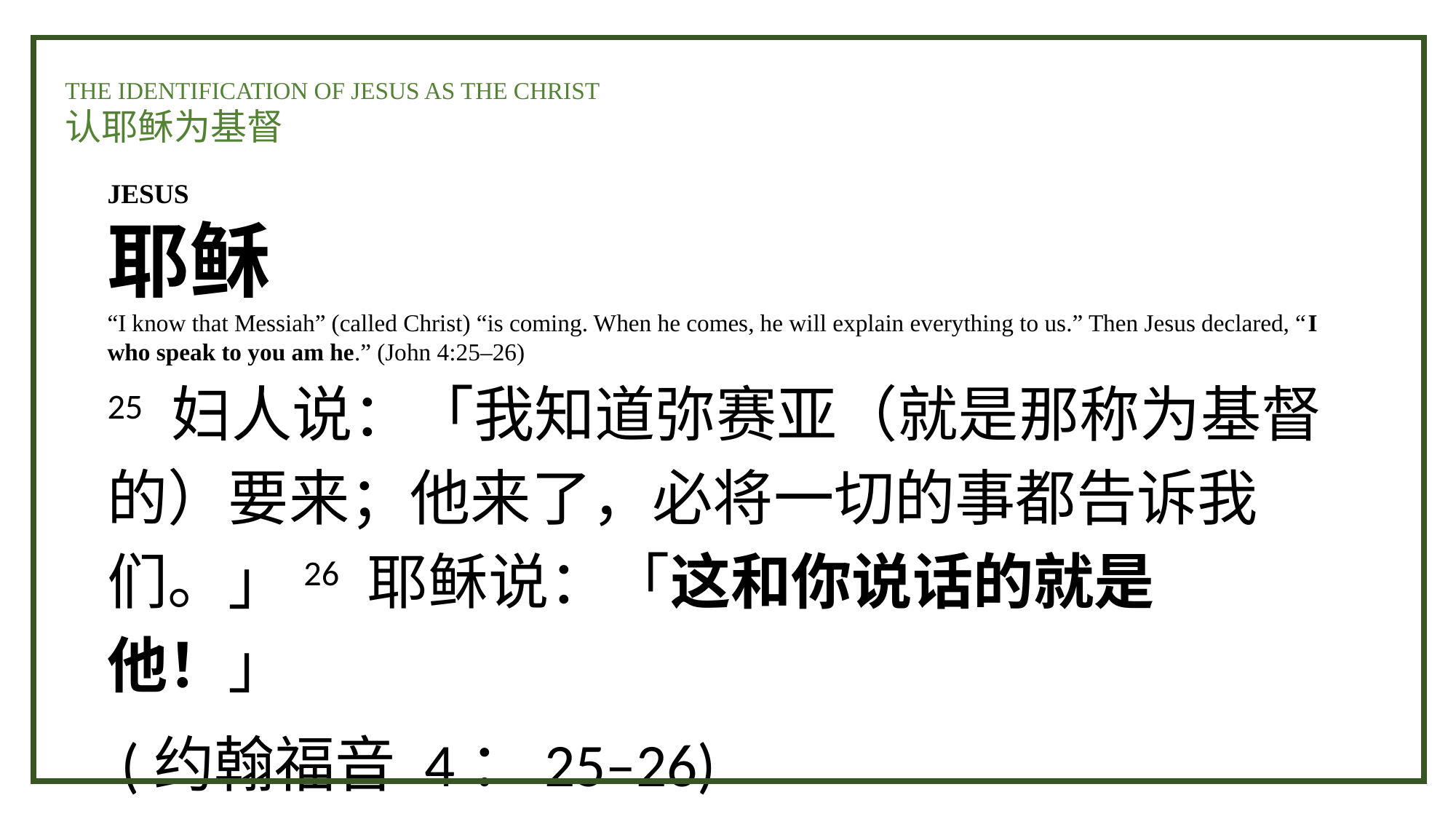

THE IDENTIFICATION OF JESUS AS THE CHRIST
认耶稣为基督
JESUS
耶稣
“I know that Messiah” (called Christ) “is coming. When he comes, he will explain everything to us.” Then Jesus declared, “I who speak to you am he.” (John 4:25–26)
25 妇人说：「我知道弥赛亚（就是那称为基督的）要来；他来了，必将一切的事都告诉我们。」26 耶稣说：「这和你说话的就是他！」
 (约翰福音 4：25–26)